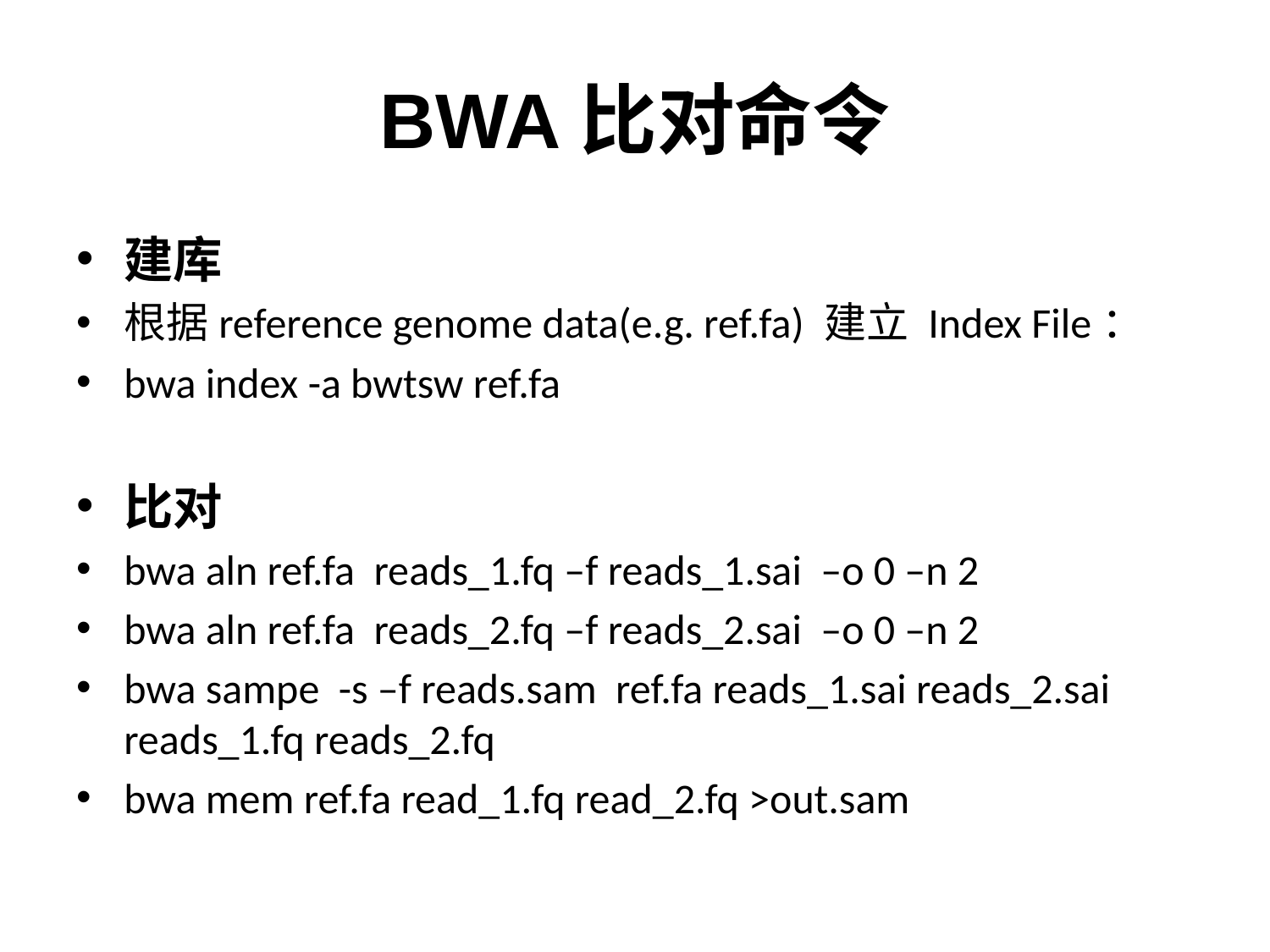

# BWA比对命令
建库
根据reference genome data(e.g. ref.fa) 建立 Index File：
bwa index -a bwtsw ref.fa

比对
bwa aln ref.fa  reads_1.fq –f reads_1.sai  –o 0 –n 2
bwa aln ref.fa  reads_2.fq –f reads_2.sai  –o 0 –n 2
bwa sampe  -s –f reads.sam  ref.fa reads_1.sai reads_2.sai reads_1.fq reads_2.fq
bwa mem ref.fa read_1.fq read_2.fq >out.sam